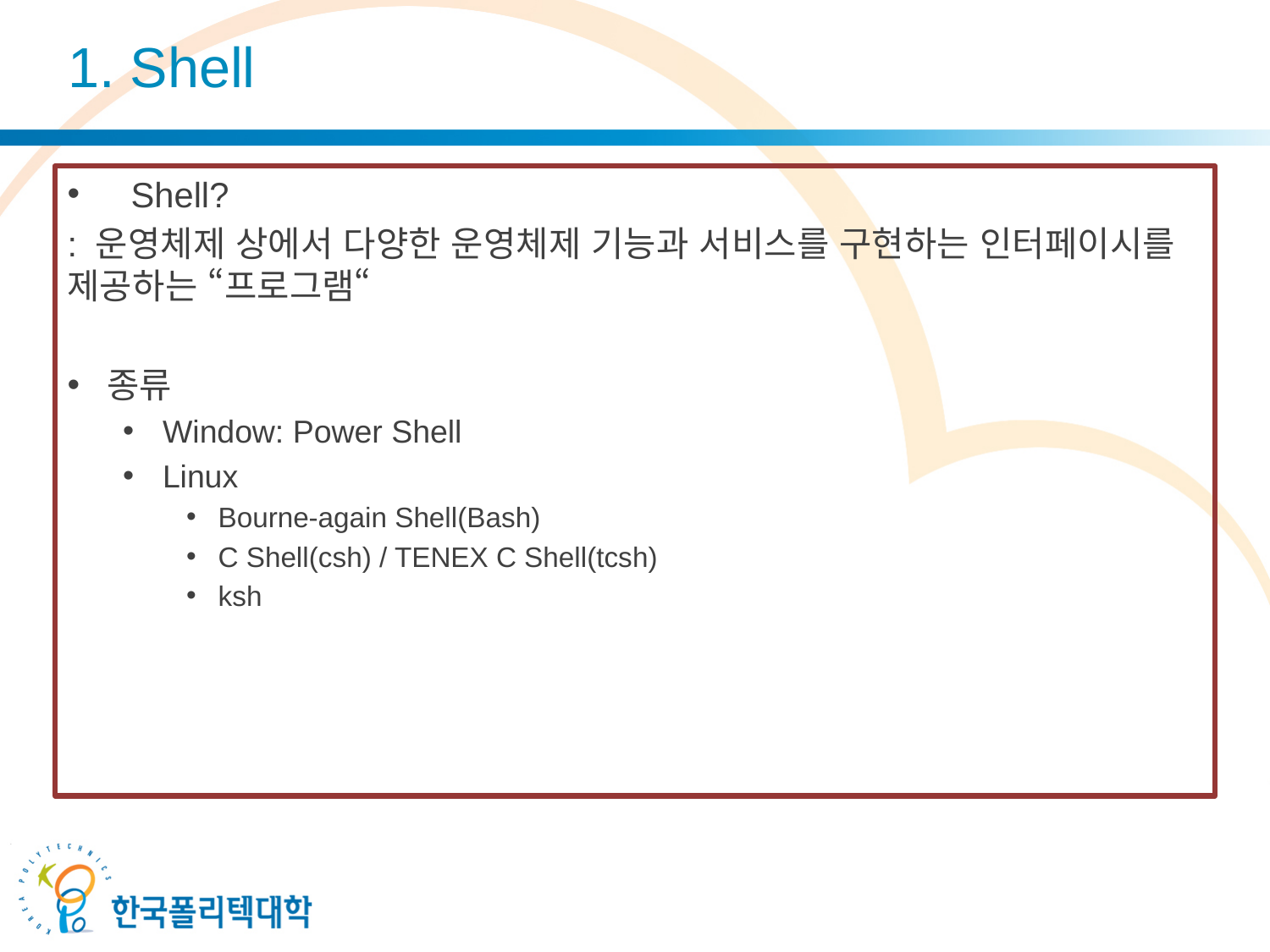

# 1. Shell
Shell?
: 운영체제 상에서 다양한 운영체제 기능과 서비스를 구현하는 인터페이시를 제공하는 “프로그램“

종류
Window: Power Shell
Linux
Bourne-again Shell(Bash)
C Shell(csh) / TENEX C Shell(tcsh)
ksh